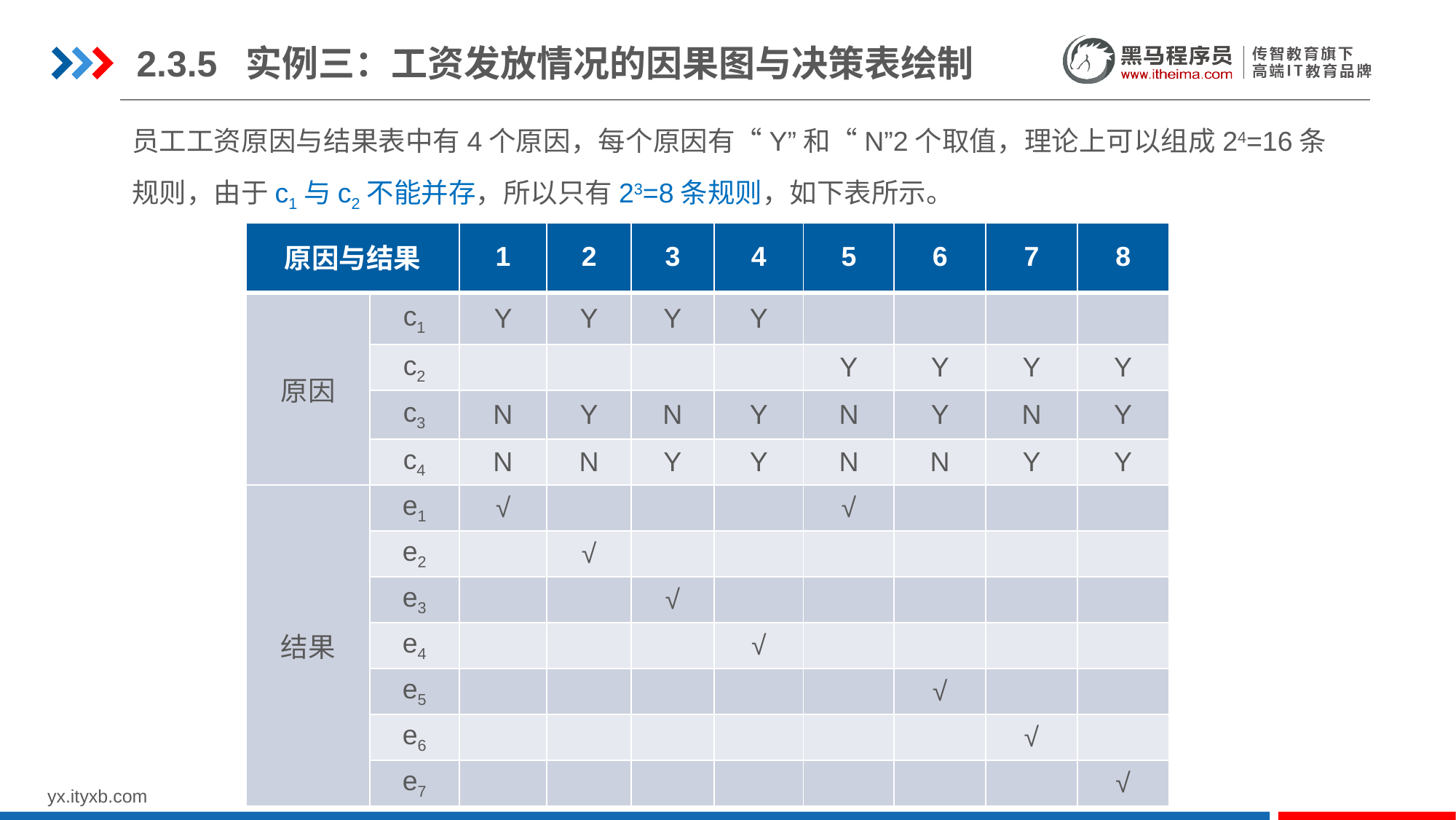

2.3.5	实例三：工资发放情况的因果图与决策表绘制
员工工资原因与结果表中有4个原因，每个原因有“Y”和“N”2个取值，理论上可以组成24=16条规则，由于c1与c2不能并存，所以只有23=8条规则，如下表所示。

| 原因与结果 |  | 1 | 2 | 3 | 4 | 5 | 6 | 7 | 8 |
| --- | --- | --- | --- | --- | --- | --- | --- | --- | --- |
| 原因 | c1 | Y | Y | Y | Y |  |  |  |  |
|  | c2 |  |  |  |  | Y | Y | Y | Y |
|  | c3 | N | Y | N | Y | N | Y | N | Y |
|  | c4 | N | N | Y | Y | N | N | Y | Y |
| 结果 | e1 | √ |  |  |  | √ |  |  |  |
|  | e2 |  | √ |  |  |  |  |  |  |
|  | e3 |  |  | √ |  |  |  |  |  |
|  | e4 |  |  |  | √ |  |  |  |  |
|  | e5 |  |  |  |  |  | √ |  |  |
|  | e6 |  |  |  |  |  |  | √ |  |
|  | e7 |  |  |  |  |  |  |  | √ |